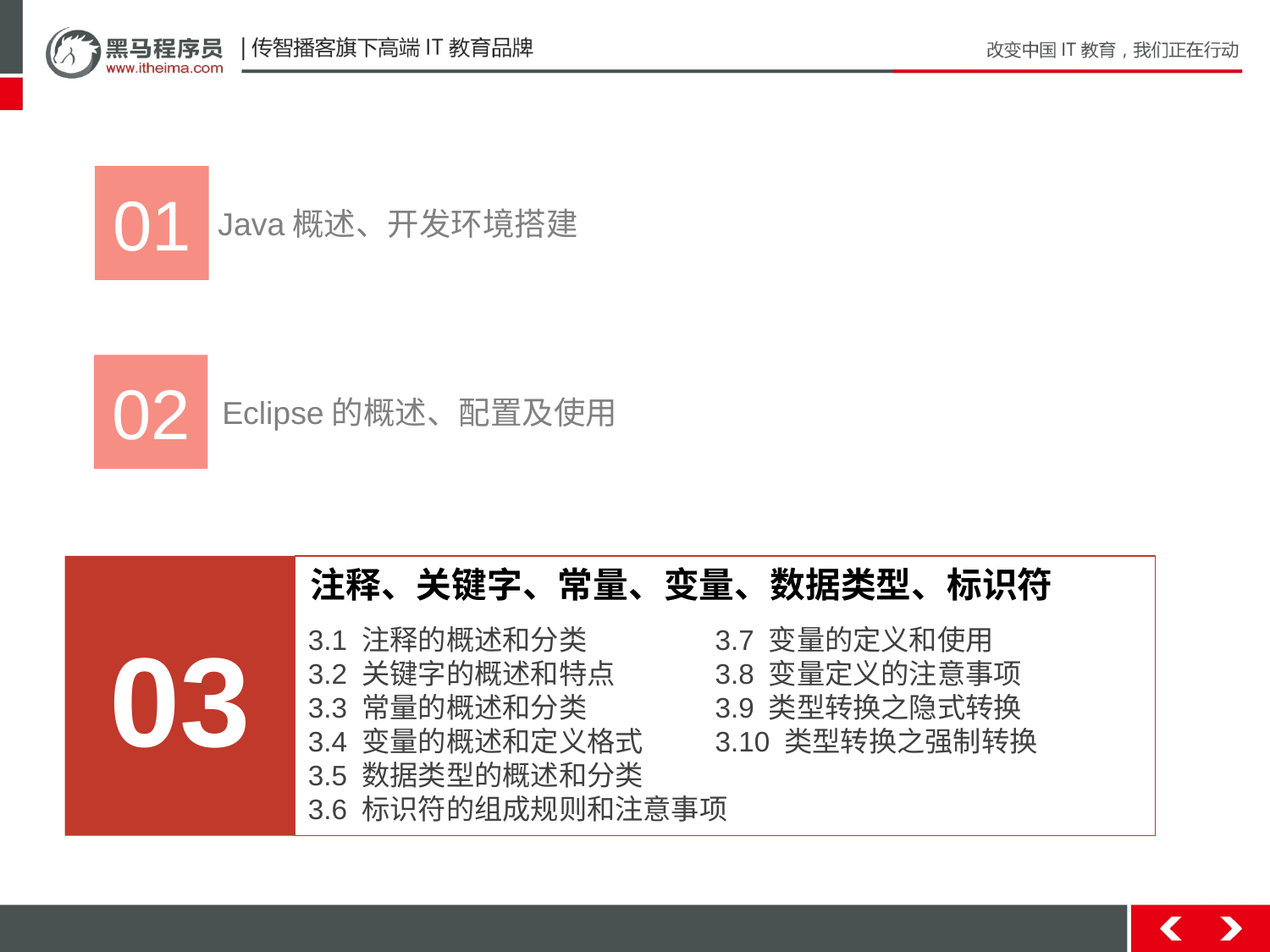

01
Java概述、开发环境搭建

02
Eclipse的概述、配置及使用

03
注释、关键字、常量、变量、数据类型、标识符

3.1 注释的概述和分类	   3.7 变量的定义和使用
3.2 关键字的概述和特点	   3.8 变量定义的注意事项
3.3 常量的概述和分类	   3.9 类型转换之隐式转换
3.4 变量的概述和定义格式	   3.10 类型转换之强制转换
3.5 数据类型的概述和分类
3.6 标识符的组成规则和注意事项